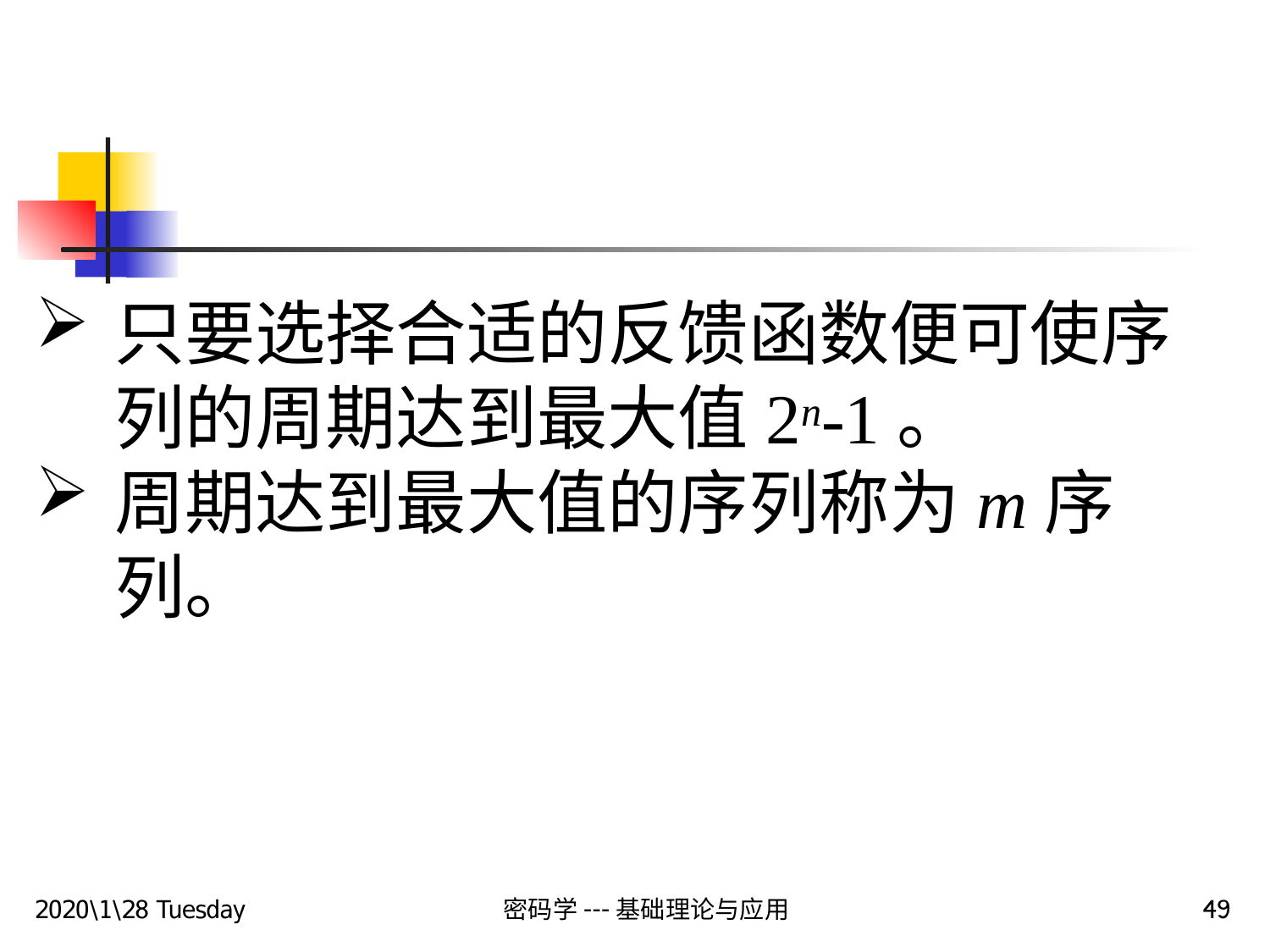

只要选择合适的反馈函数便可使序列的周期达到最大值2n-1。
周期达到最大值的序列称为m序列。
2020\1\28 Tuesday
密码学---基础理论与应用
49